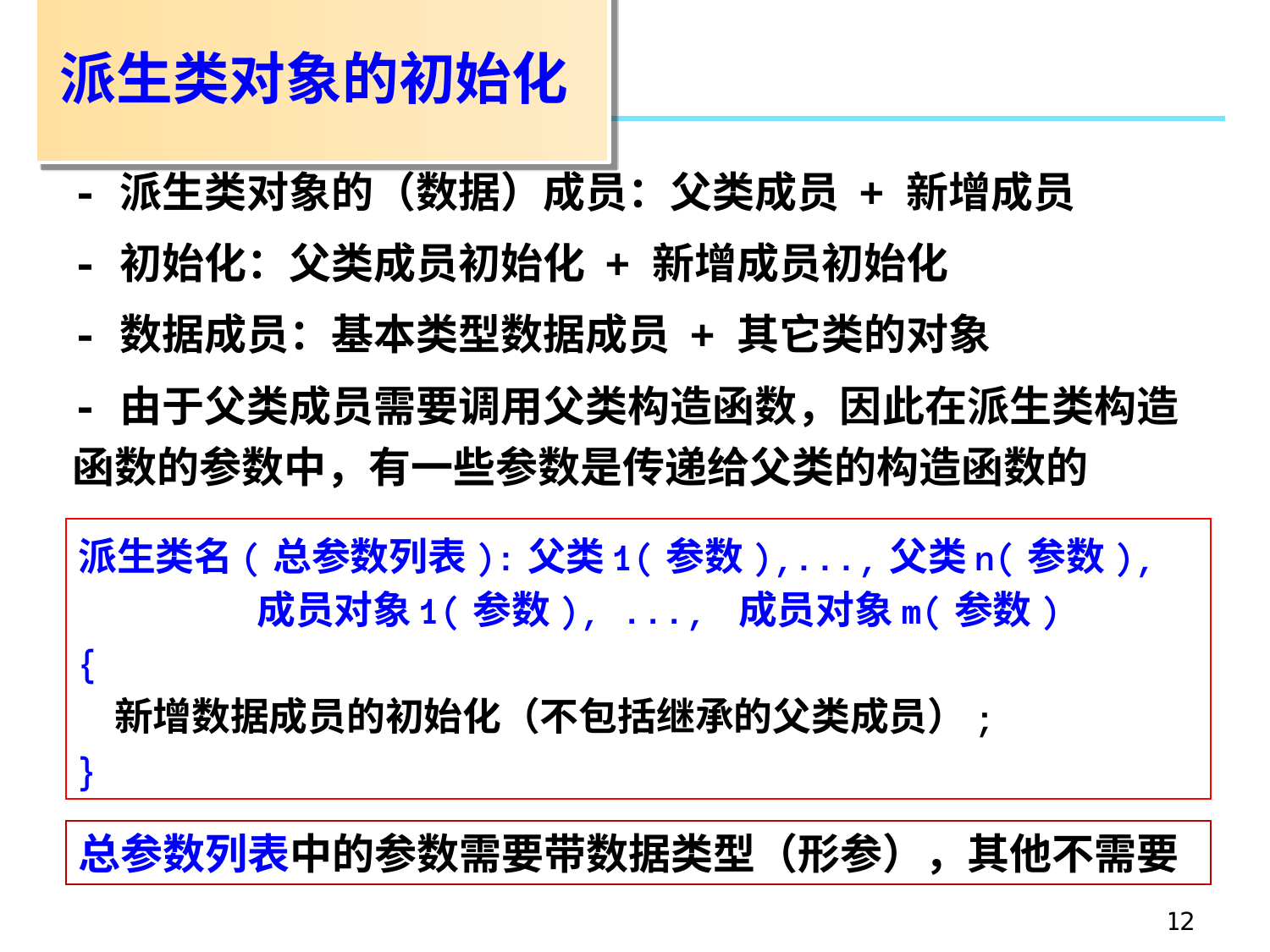

# 派生类对象的初始化
- 派生类对象的（数据）成员：父类成员 + 新增成员
- 初始化：父类成员初始化 + 新增成员初始化
- 数据成员：基本类型数据成员 + 其它类的对象
- 由于父类成员需要调用父类构造函数，因此在派生类构造函数的参数中，有一些参数是传递给父类的构造函数的
派生类名(总参数列表):父类1(参数),...,父类n(参数),
        成员对象1(参数), ..., 成员对象m(参数)
{
   新增数据成员的初始化（不包括继承的父类成员）;
}
总参数列表中的参数需要带数据类型（形参），其他不需要
12